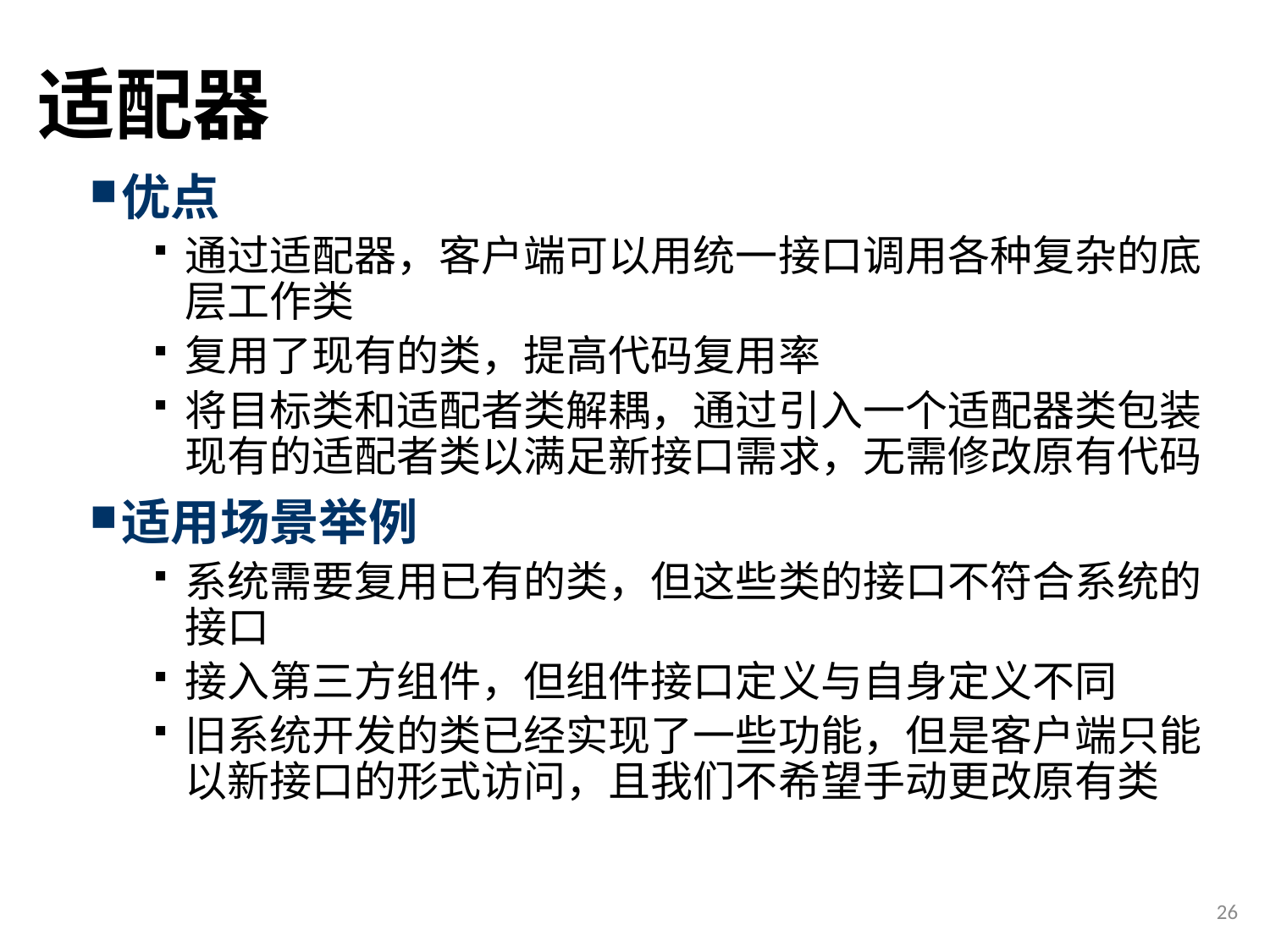

# 适配器
优点
通过适配器，客户端可以用统一接口调用各种复杂的底层工作类
复用了现有的类，提高代码复用率
将目标类和适配者类解耦，通过引入一个适配器类包装现有的适配者类以满足新接口需求，无需修改原有代码
适用场景举例
系统需要复用已有的类，但这些类的接口不符合系统的接口
接入第三方组件，但组件接口定义与自身定义不同
旧系统开发的类已经实现了一些功能，但是客户端只能以新接口的形式访问，且我们不希望手动更改原有类

26